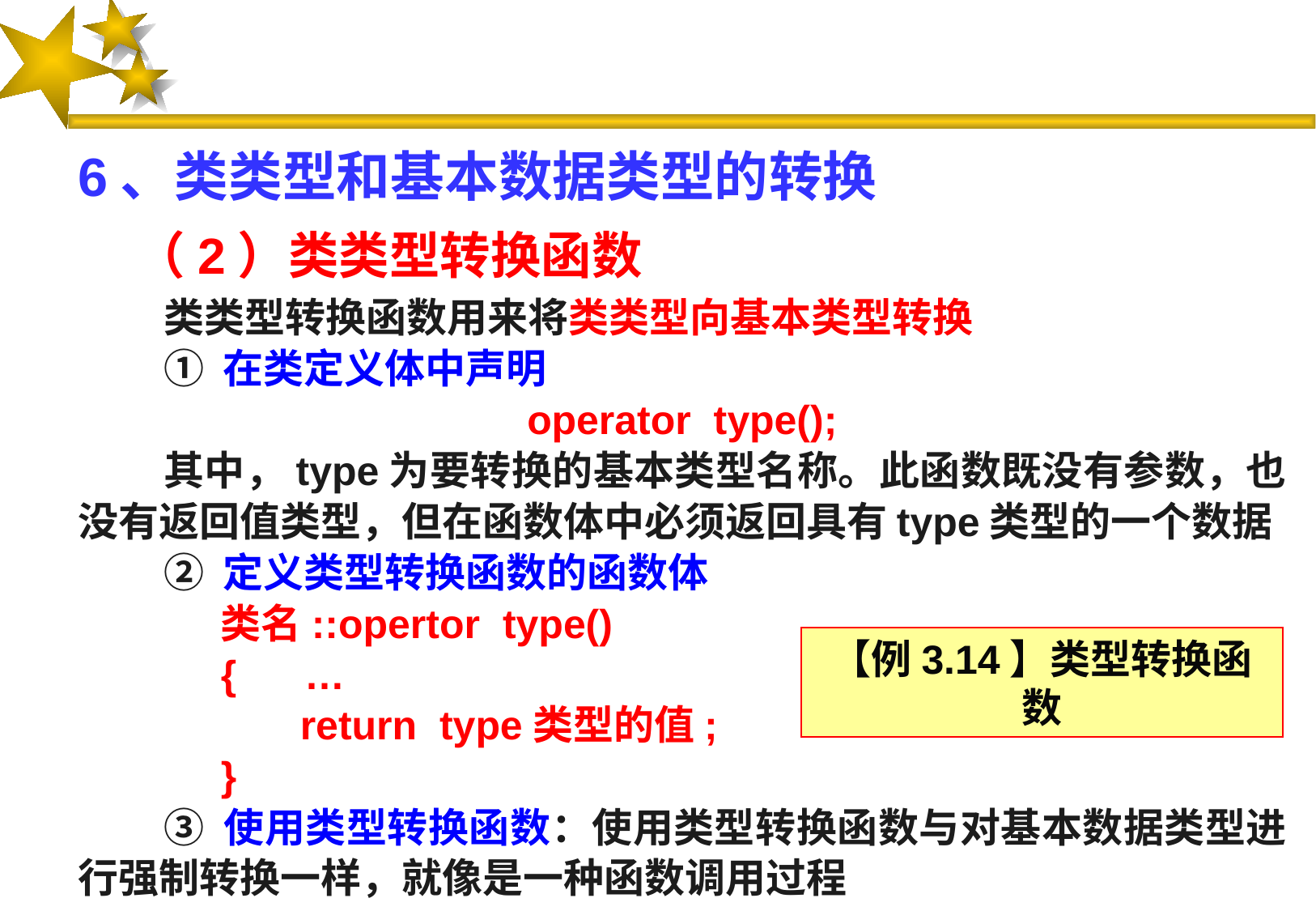

#
6、类类型和基本数据类型的转换
（2）类类型转换函数
类类型转换函数用来将类类型向基本类型转换
① 在类定义体中声明
operator  type();
其中，type为要转换的基本类型名称。此函数既没有参数，也没有返回值类型，但在函数体中必须返回具有type类型的一个数据
② 定义类型转换函数的函数体
类名::opertor  type()
{      …
       return  type类型的值;
}
③ 使用类型转换函数：使用类型转换函数与对基本数据类型进行强制转换一样，就像是一种函数调用过程
【例3.14】类型转换函数